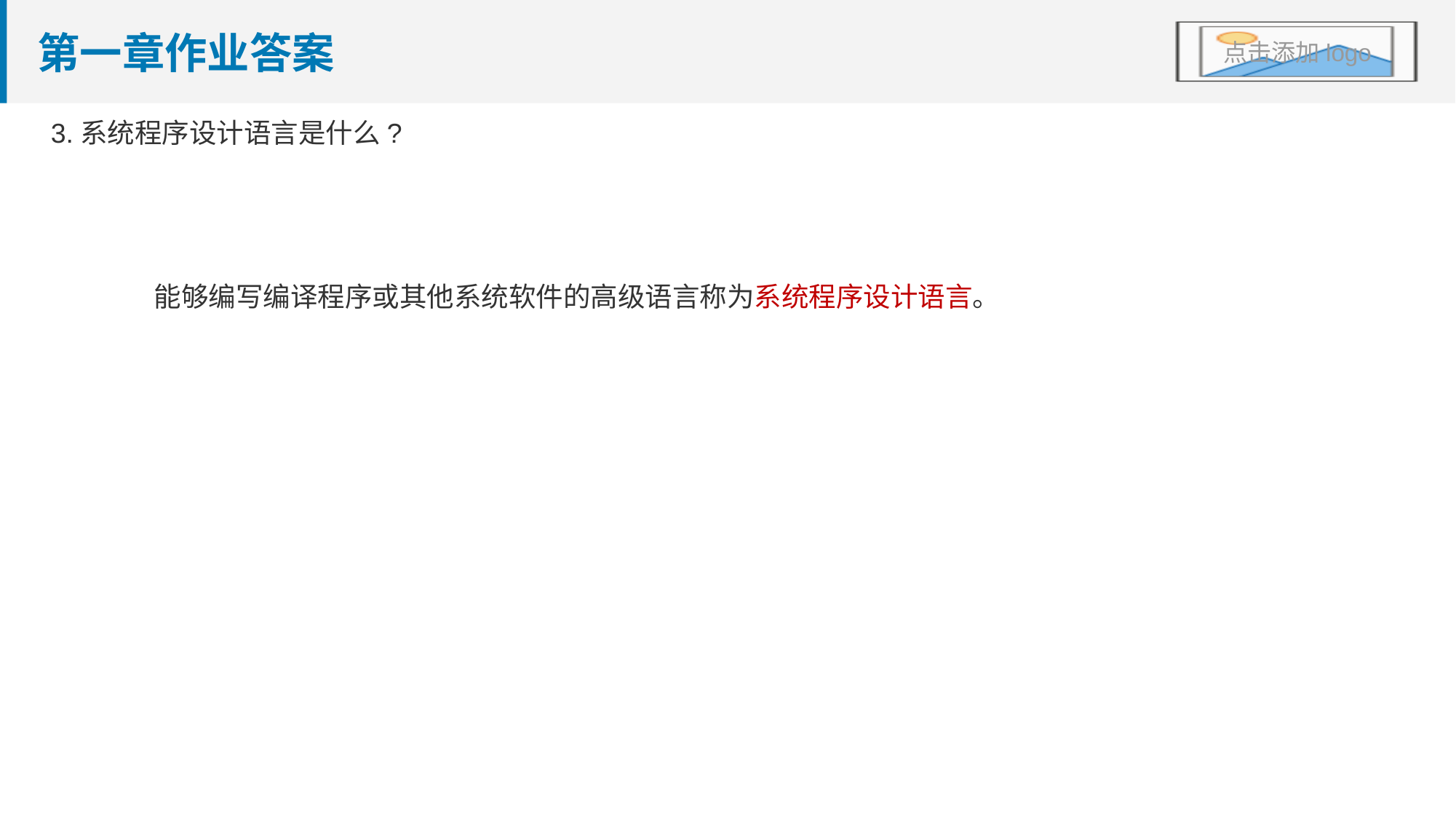

# 第一章作业答案

3.系统程序设计语言是什么?
能够编写编译程序或其他系统软件的高级语言称为系统程序设计语言。